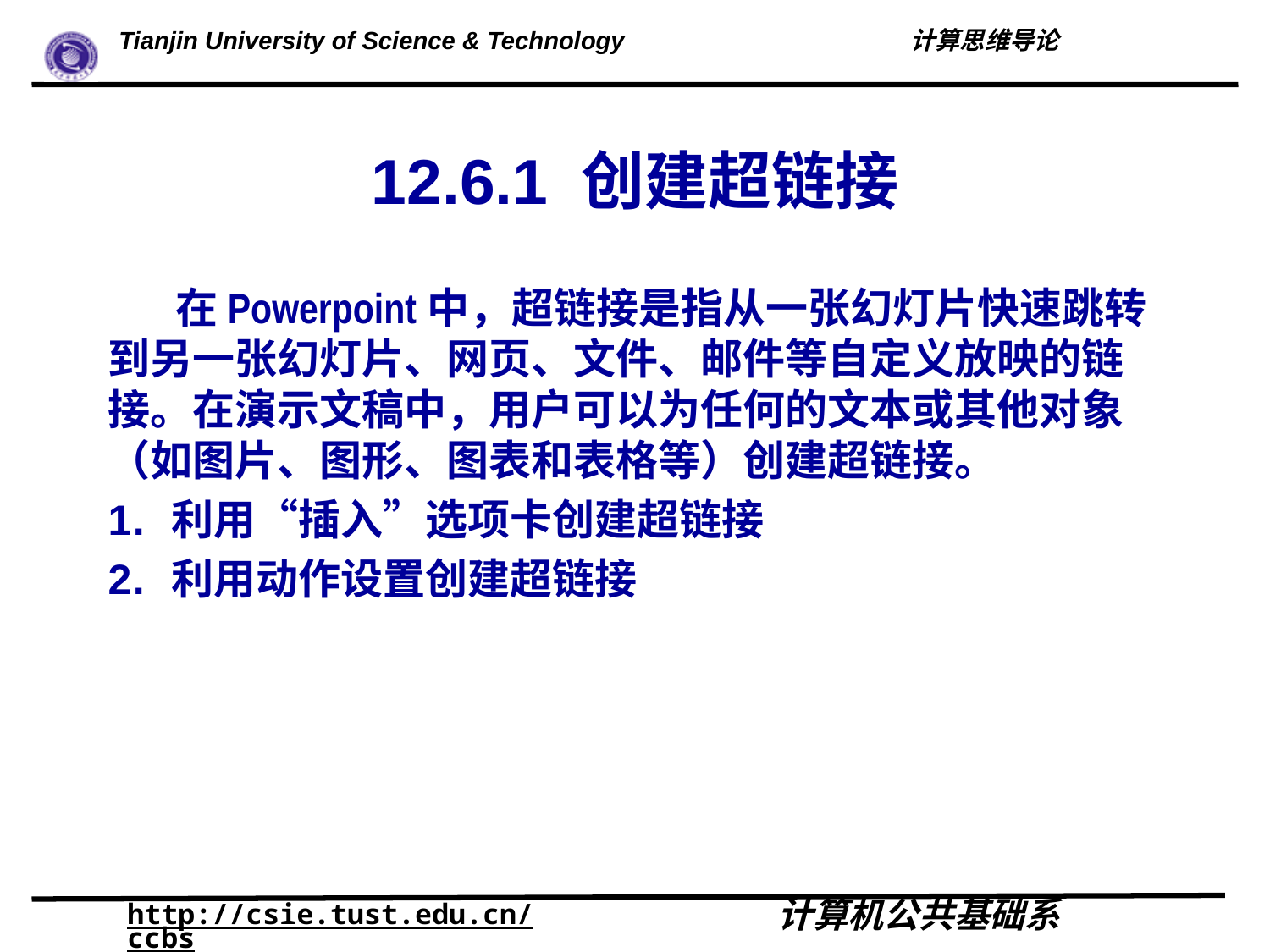

# 12.6.1 创建超链接
      在Powerpoint中，超链接是指从一张幻灯片快速跳转到另一张幻灯片、网页、文件、邮件等自定义放映的链接。在演示文稿中，用户可以为任何的文本或其他对象（如图片、图形、图表和表格等）创建超链接。
利用“插入”选项卡创建超链接
利用动作设置创建超链接